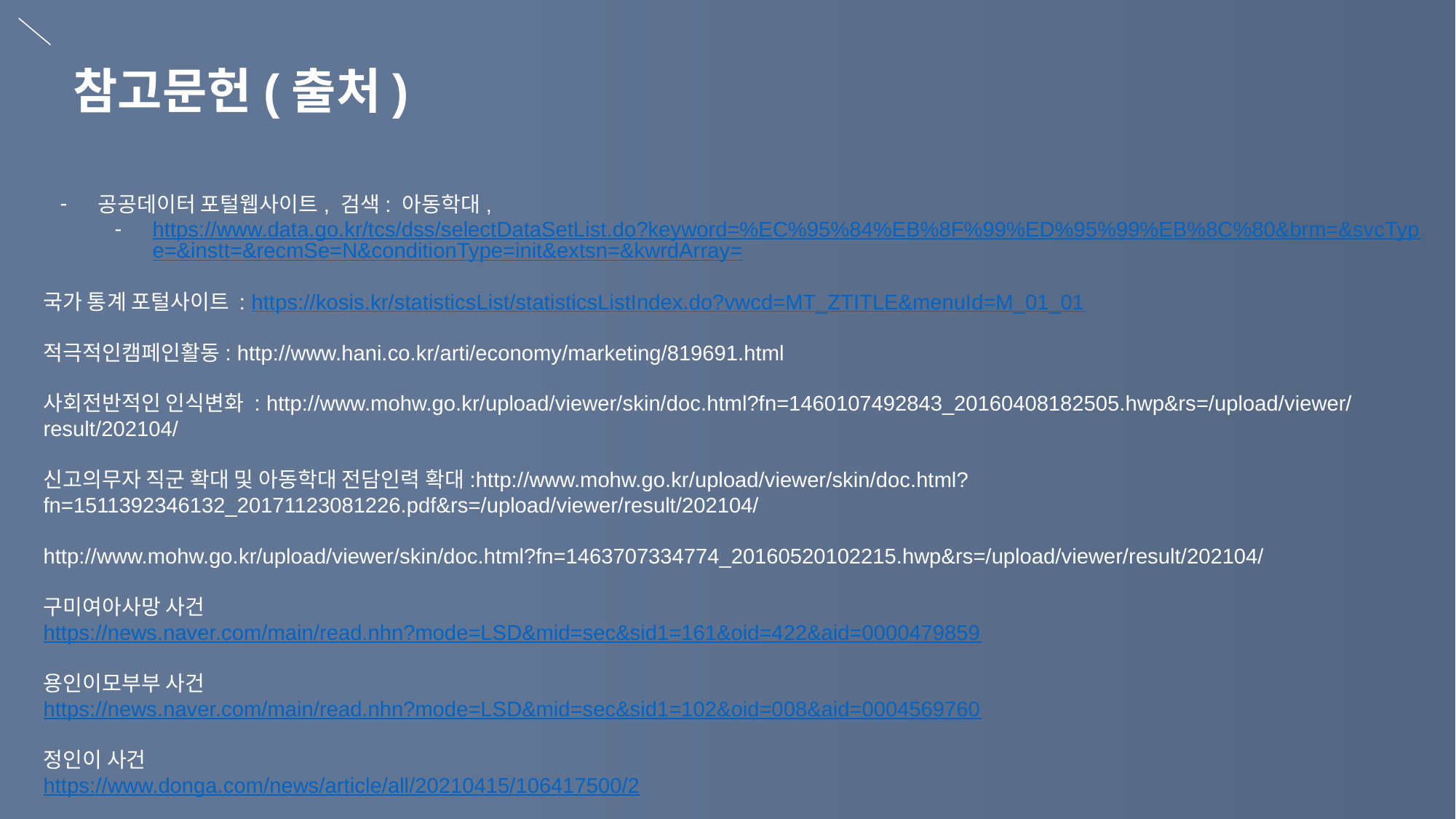

참고문헌(출처)
공공데이터 포털웹사이트, 검색: 아동학대,
https://www.data.go.kr/tcs/dss/selectDataSetList.do?keyword=%EC%95%84%EB%8F%99%ED%95%99%EB%8C%80&brm=&svcType=&instt=&recmSe=N&conditionType=init&extsn=&kwrdArray=

국가 통계 포털사이트 : https://kosis.kr/statisticsList/statisticsListIndex.do?vwcd=MT_ZTITLE&menuId=M_01_01

적극적인캠페인활동: http://www.hani.co.kr/arti/economy/marketing/819691.html

사회전반적인 인식변화 : http://www.mohw.go.kr/upload/viewer/skin/doc.html?fn=1460107492843_20160408182505.hwp&rs=/upload/viewer/result/202104/

신고의무자 직군 확대 및 아동학대 전담인력 확대:http://www.mohw.go.kr/upload/viewer/skin/doc.html?fn=1511392346132_20171123081226.pdf&rs=/upload/viewer/result/202104/

http://www.mohw.go.kr/upload/viewer/skin/doc.html?fn=1463707334774_20160520102215.hwp&rs=/upload/viewer/result/202104/

구미여아사망 사건
https://news.naver.com/main/read.nhn?mode=LSD&mid=sec&sid1=161&oid=422&aid=0000479859

용인이모부부 사건
https://news.naver.com/main/read.nhn?mode=LSD&mid=sec&sid1=102&oid=008&aid=0004569760

정인이 사건
https://www.donga.com/news/article/all/20210415/106417500/2